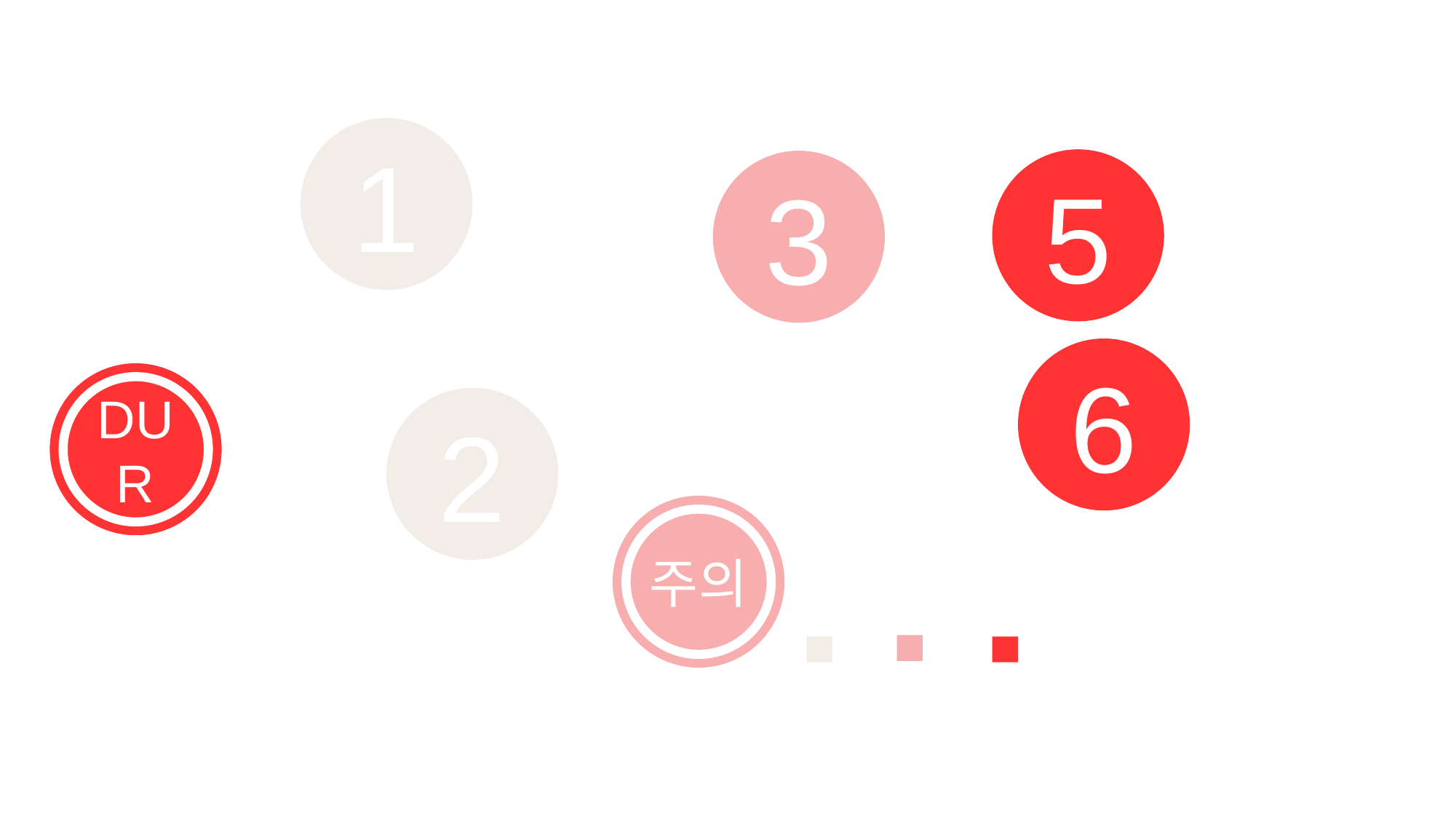

1
5
3
6
DUR

2
주의